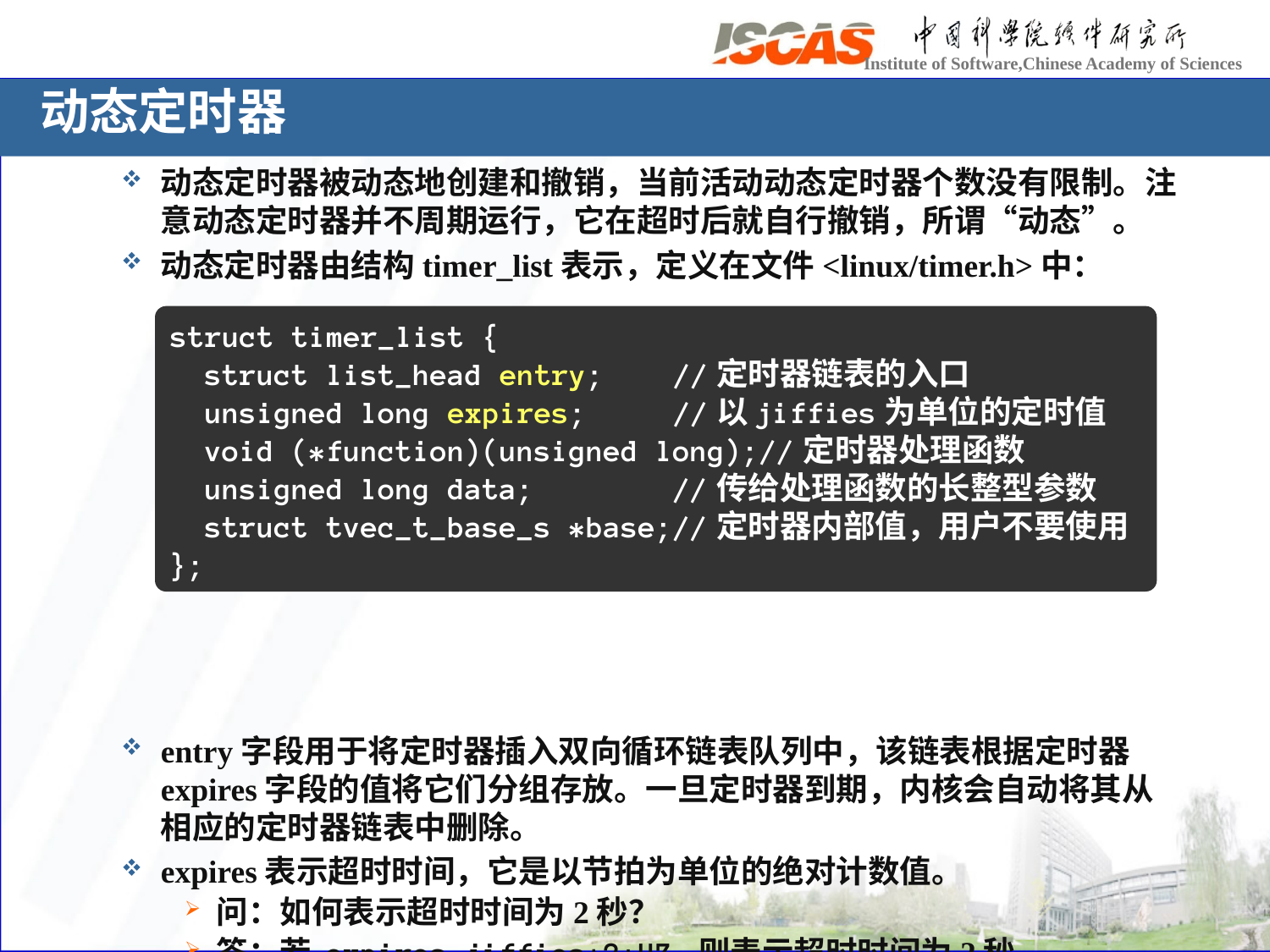

# 动态定时器
动态定时器被动态地创建和撤销，当前活动动态定时器个数没有限制。注意动态定时器并不周期运行，它在超时后就自行撤销，所谓“动态”。
动态定时器由结构timer_list表示，定义在文件<linux/timer.h>中：

entry字段用于将定时器插入双向循环链表队列中，该链表根据定时器expires字段的值将它们分组存放。一旦定时器到期，内核会自动将其从相应的定时器链表中删除。
expires表示超时时间，它是以节拍为单位的绝对计数值。
问：如何表示超时时间为2秒？
答：若 expires=jiffies+2*HZ 则表示超时时间为2秒。
struct timer_list {
  struct list_head entry;    //定时器链表的入口
  unsigned long expires;     //以jiffies为单位的定时值
  void (*function)(unsigned long);//定时器处理函数
  unsigned long data;        //传给处理函数的长整型参数
  struct tvec_t_base_s *base;//定时器内部值，用户不要使用
};